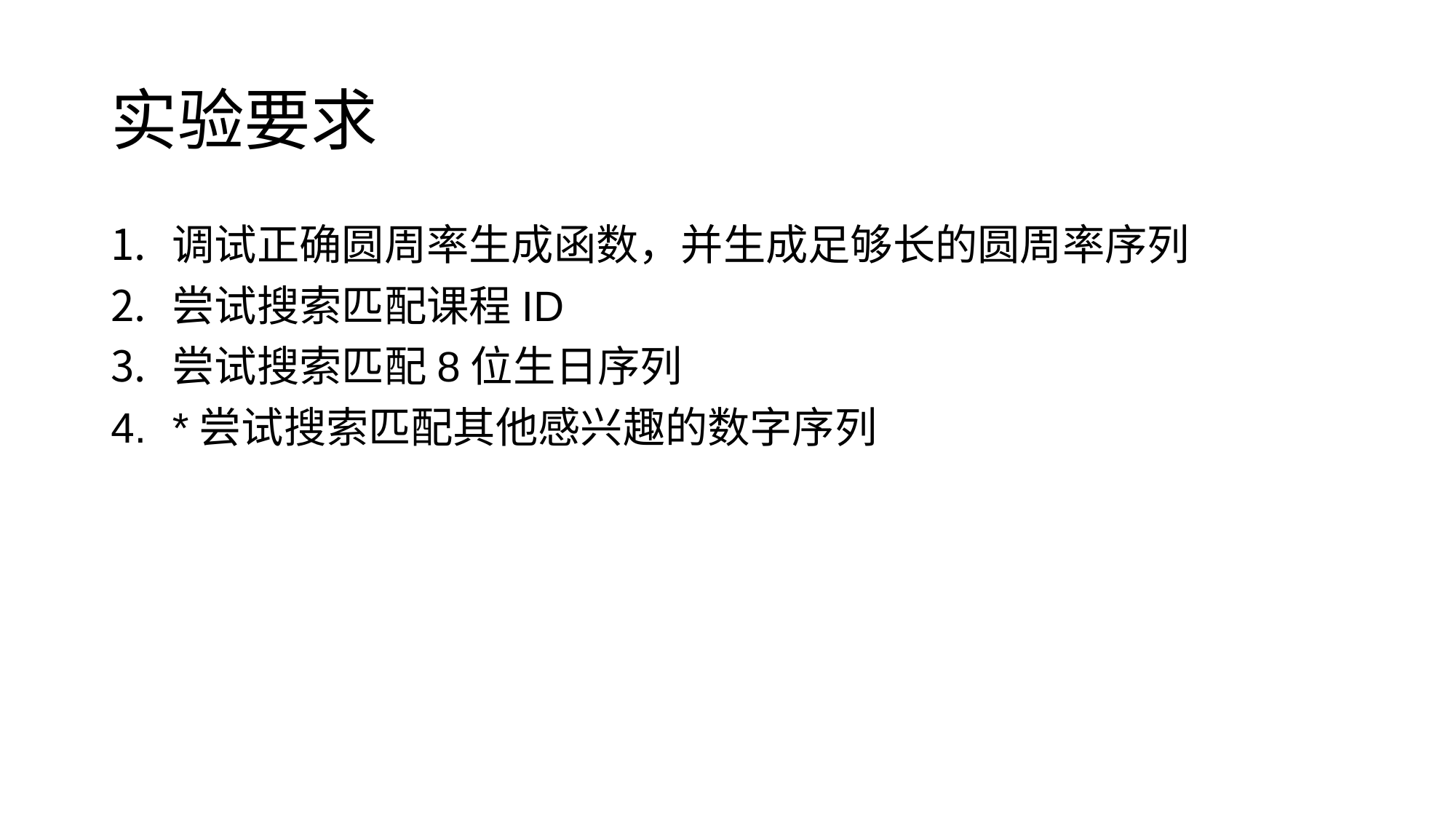

# 实验要求
调试正确圆周率生成函数，并生成足够长的圆周率序列
尝试搜索匹配课程ID
尝试搜索匹配8位生日序列
*尝试搜索匹配其他感兴趣的数字序列